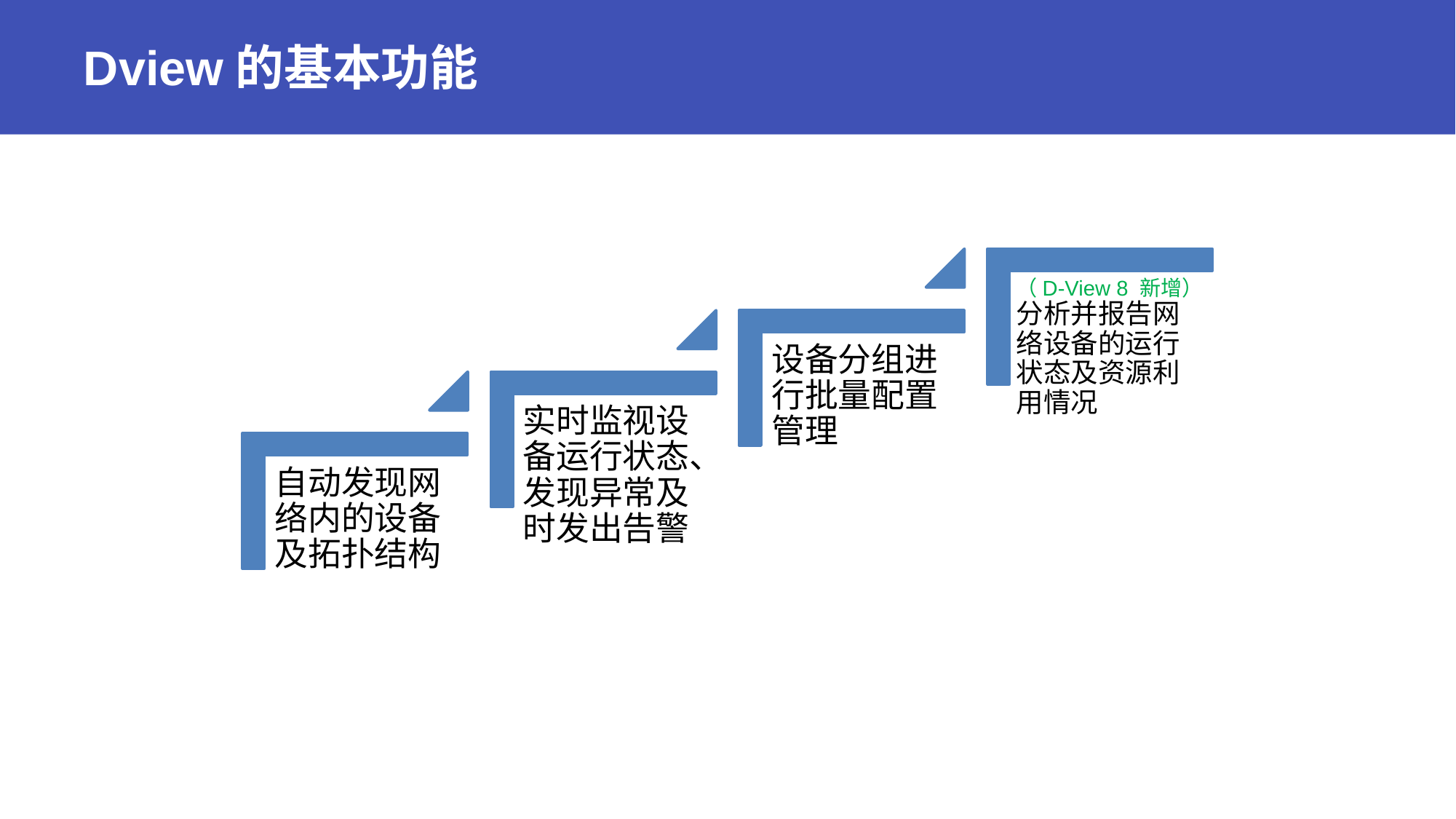

# Dview的基本功能
自动发现网络内的设备及拓扑结构
实时监视设备运行状态、发现异常及时发出告警
设备分组进行批量配置管理
（D-View 8 新增）分析并报告网络设备的运行状态及资源利用情况